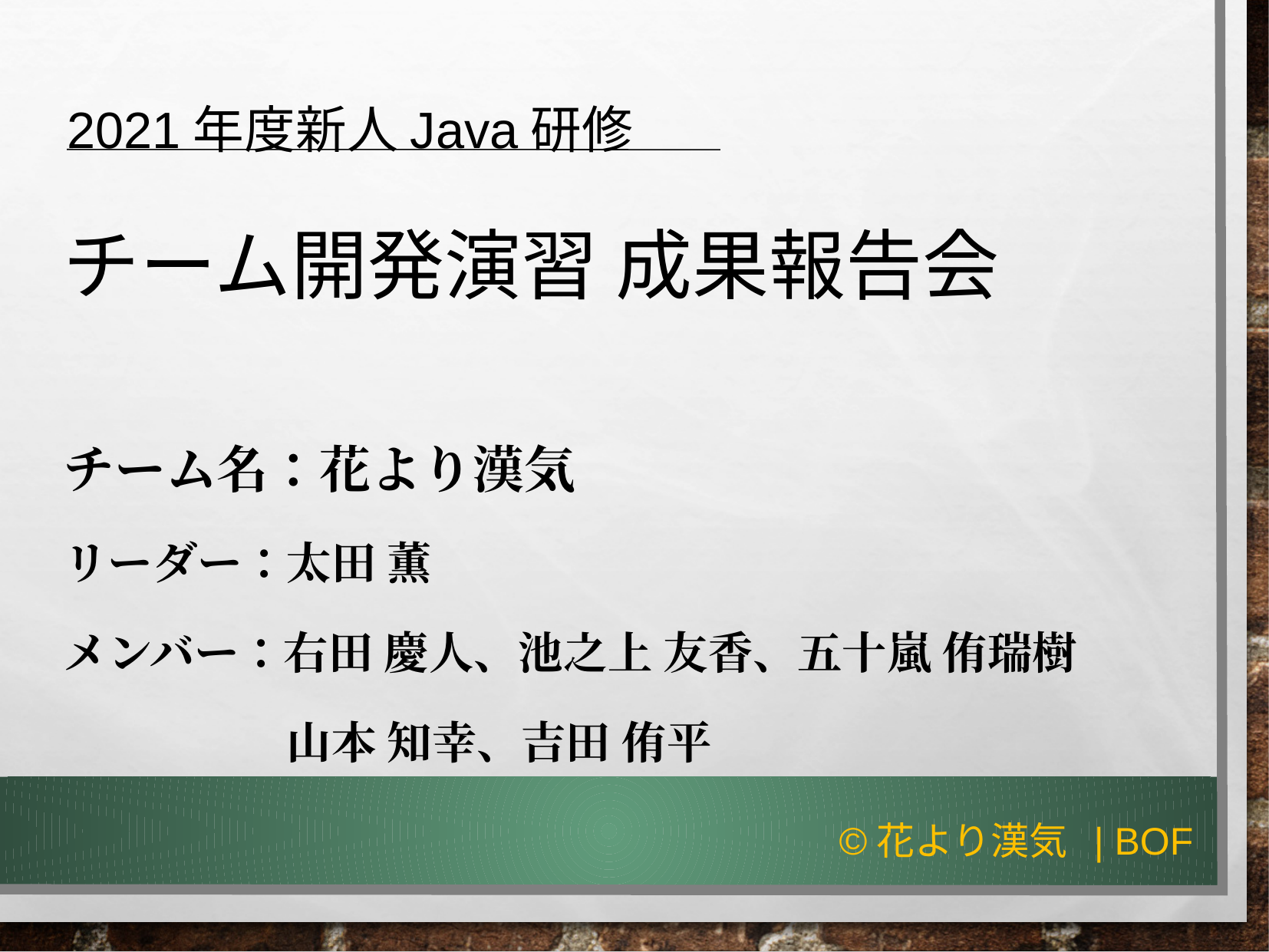

2021年度新人Java研修

チーム開発演習 成果報告会

チーム名：花より漢気
リーダー：太田 薫
メンバー：右田 慶人、池之上 友香、五十嵐 侑瑞樹
　　　　　山本 知幸、吉田 侑平
©花より漢気  | BOF